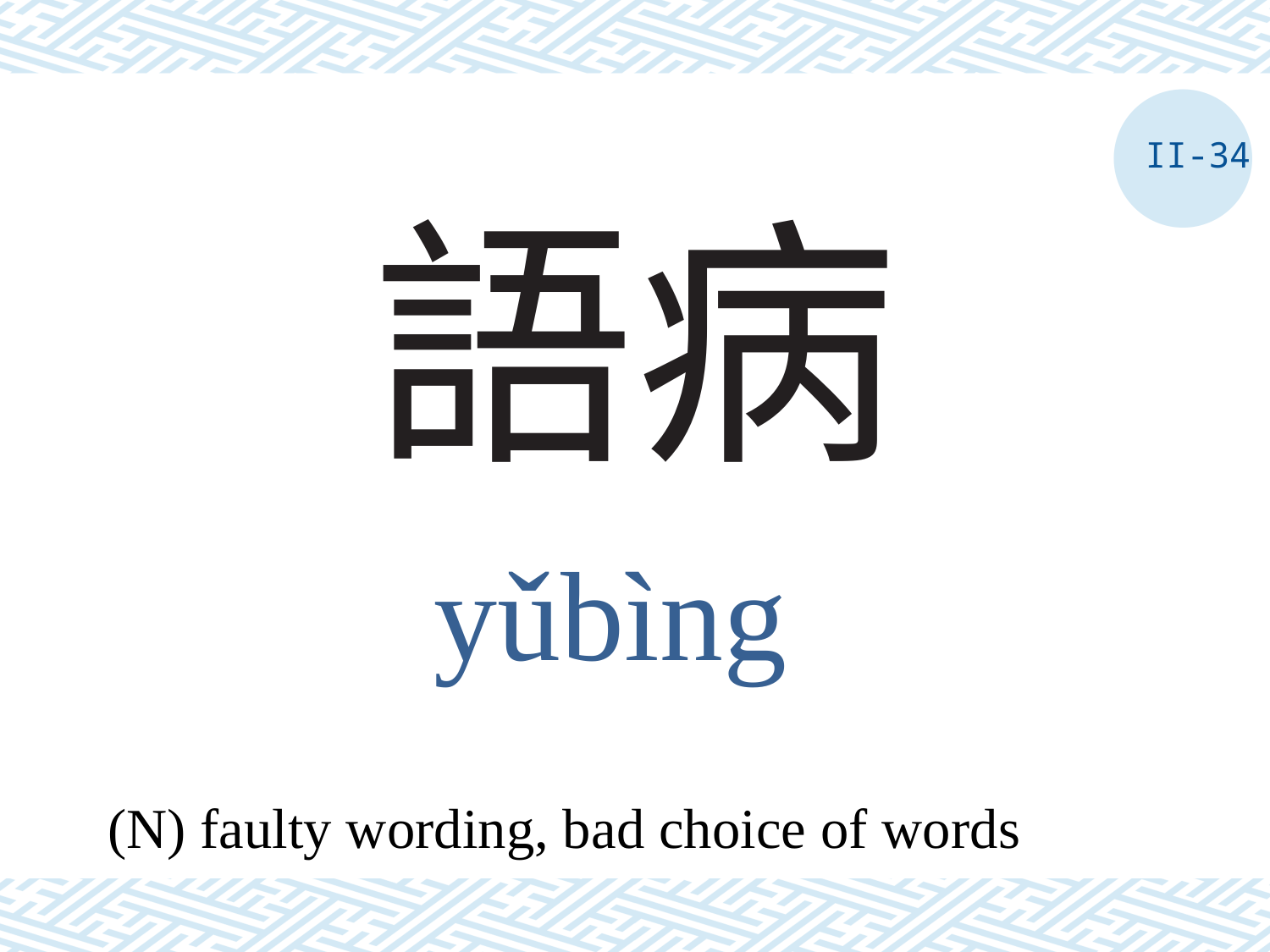

II-34

# 語病
yǔbìng
(N) faulty wording, bad choice of words